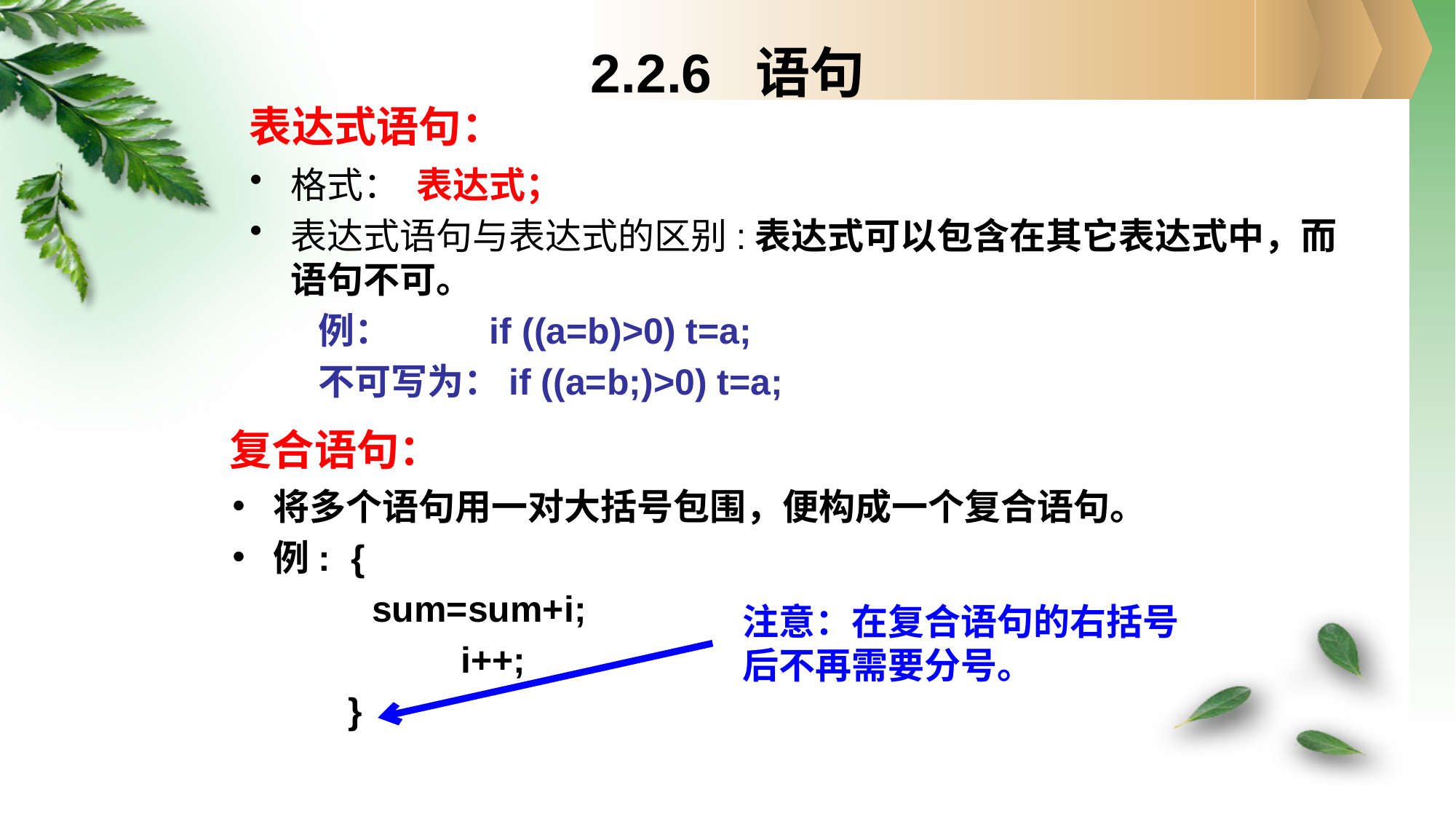

# 2.2.6  语句
表达式语句：
格式：  表达式；
表达式语句与表达式的区别:表达式可以包含在其它表达式中，而语句不可。
例：           if ((a=b)>0) t=a;
不可写为：if ((a=b;)>0) t=a;
复合语句：
将多个语句用一对大括号包围，便构成一个复合语句。
例:  {
	     sum=sum+i;
		   i++;
      }
注意：在复合语句的右括号后不再需要分号。